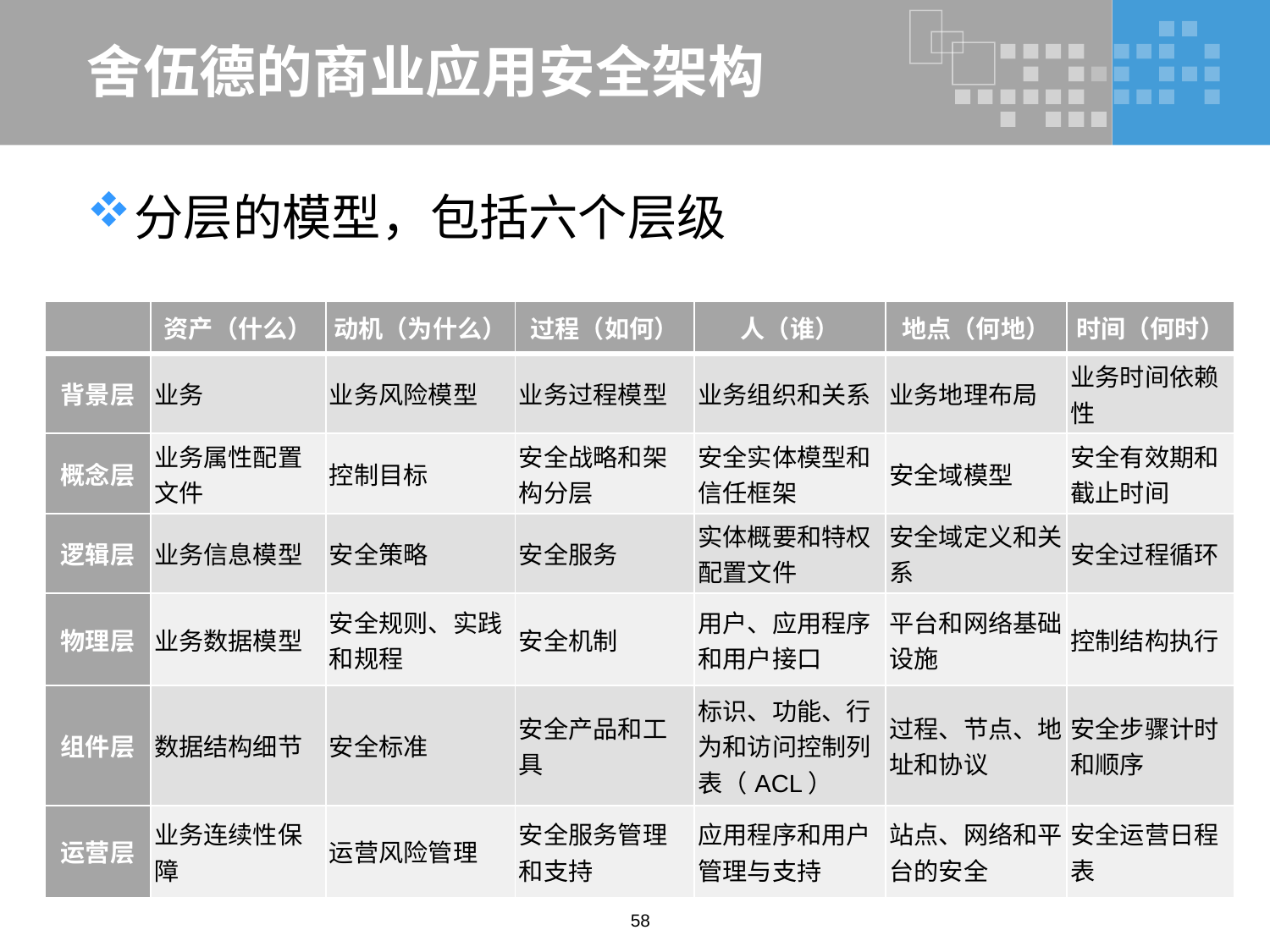

# 舍伍德的商业应用安全架构
分层的模型，包括六个层级

|  | 资产（什么） | 动机（为什么） | 过程（如何） | 人（谁） | 地点（何地） | 时间（何时） |
| --- | --- | --- | --- | --- | --- | --- |
| 背景层 | 业务 | 业务风险模型 | 业务过程模型 | 业务组织和关系 | 业务地理布局 | 业务时间依赖性 |
| 概念层 | 业务属性配置文件 | 控制目标 | 安全战略和架构分层 | 安全实体模型和信任框架 | 安全域模型 | 安全有效期和截止时间 |
| 逻辑层 | 业务信息模型 | 安全策略 | 安全服务 | 实体概要和特权配置文件 | 安全域定义和关系 | 安全过程循环 |
| 物理层 | 业务数据模型 | 安全规则、实践和规程 | 安全机制 | 用户、应用程序和用户接口 | 平台和网络基础设施 | 控制结构执行 |
| 组件层 | 数据结构细节 | 安全标准 | 安全产品和工具 | 标识、功能、行为和访问控制列表（ACL） | 过程、节点、地址和协议 | 安全步骤计时和顺序 |
| 运营层 | 业务连续性保障 | 运营风险管理 | 安全服务管理和支持 | 应用程序和用户管理与支持 | 站点、网络和平台的安全 | 安全运营日程表 |
58